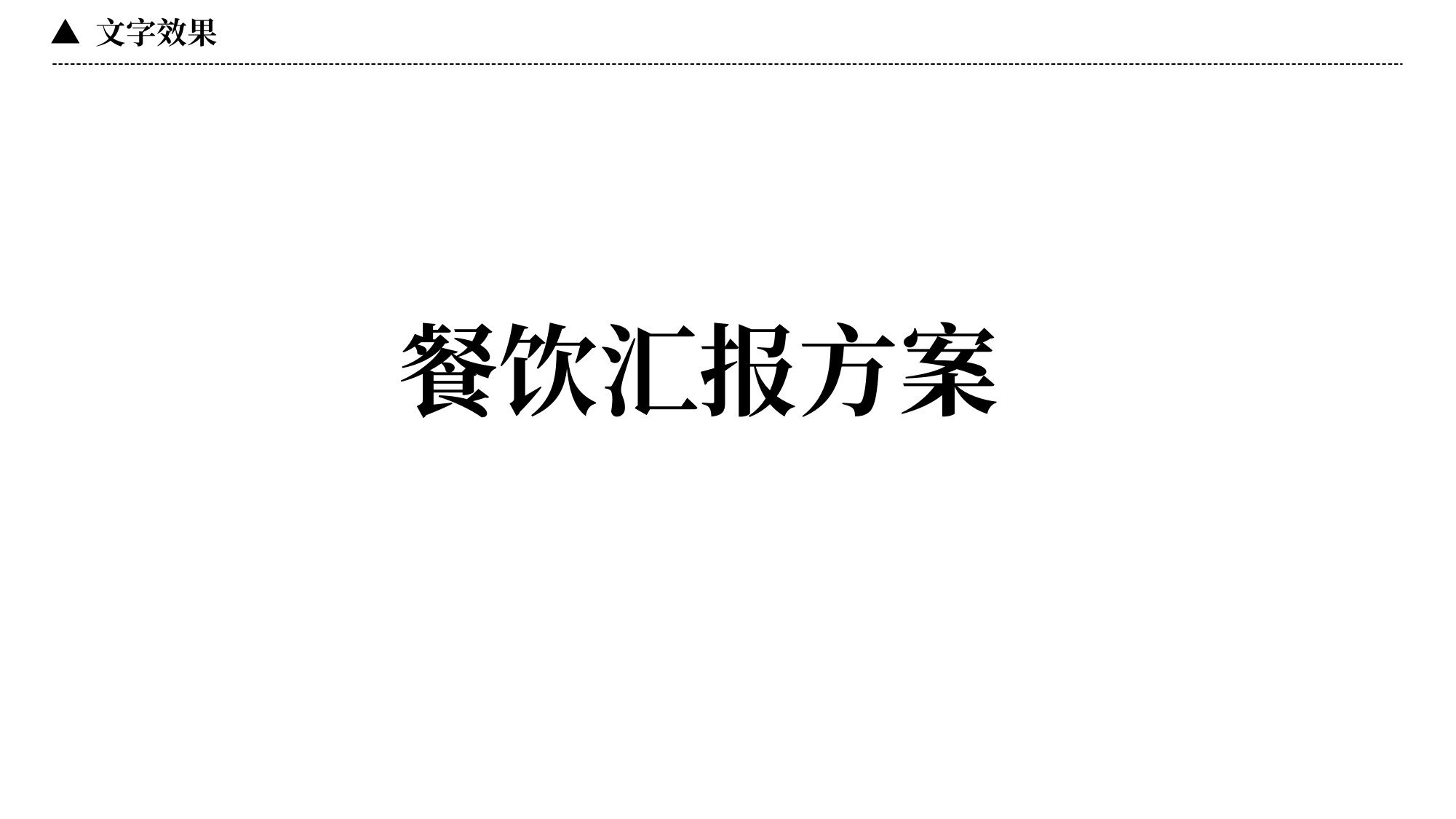

▲ 文字效果
餐饮汇报方案
Every page will display this footer
6
2023/6/17